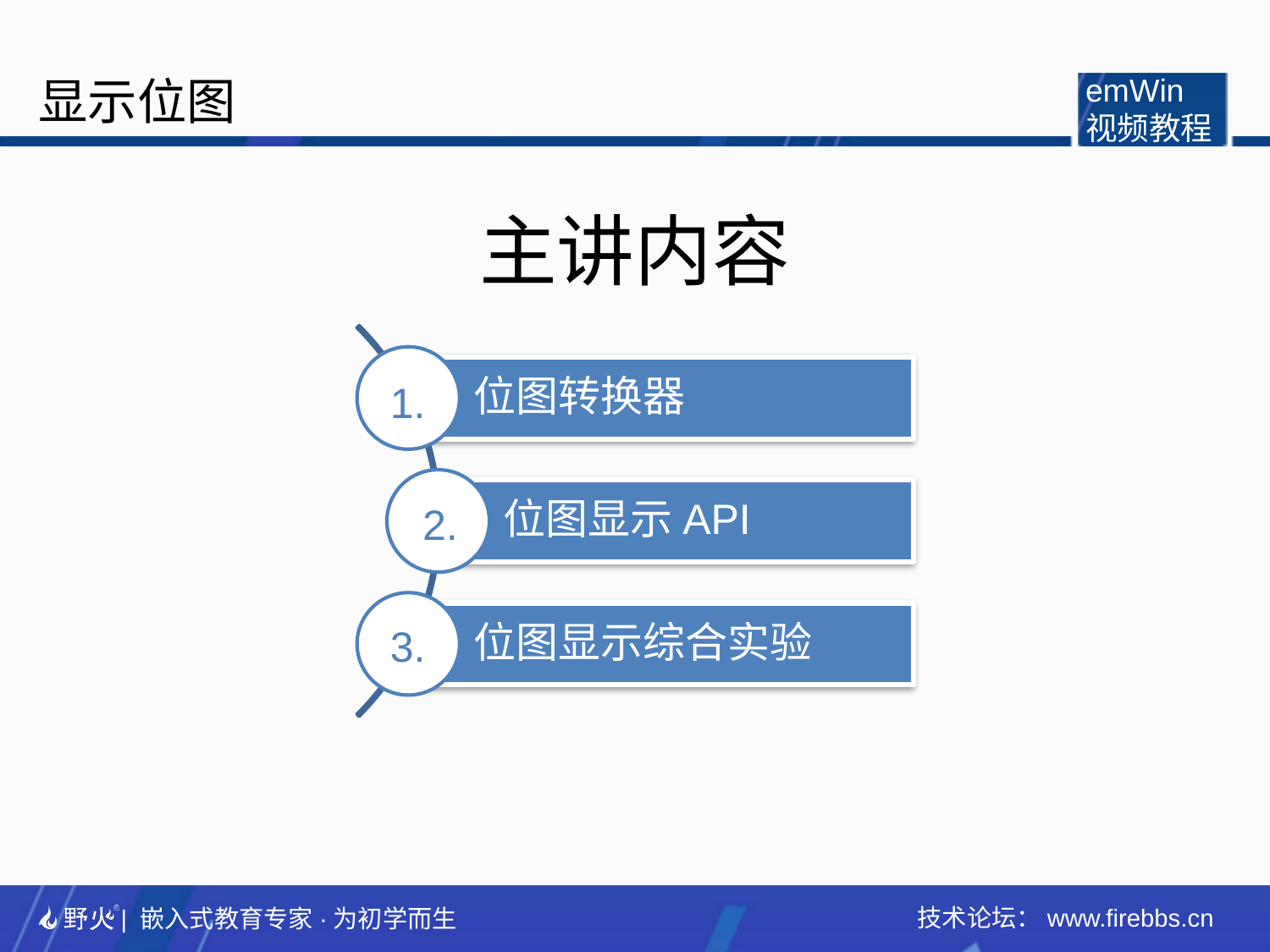

显示位图
emWin
视频教程
主讲内容
位图转换器
位图显示API
位图显示综合实验
1.
2.
3.